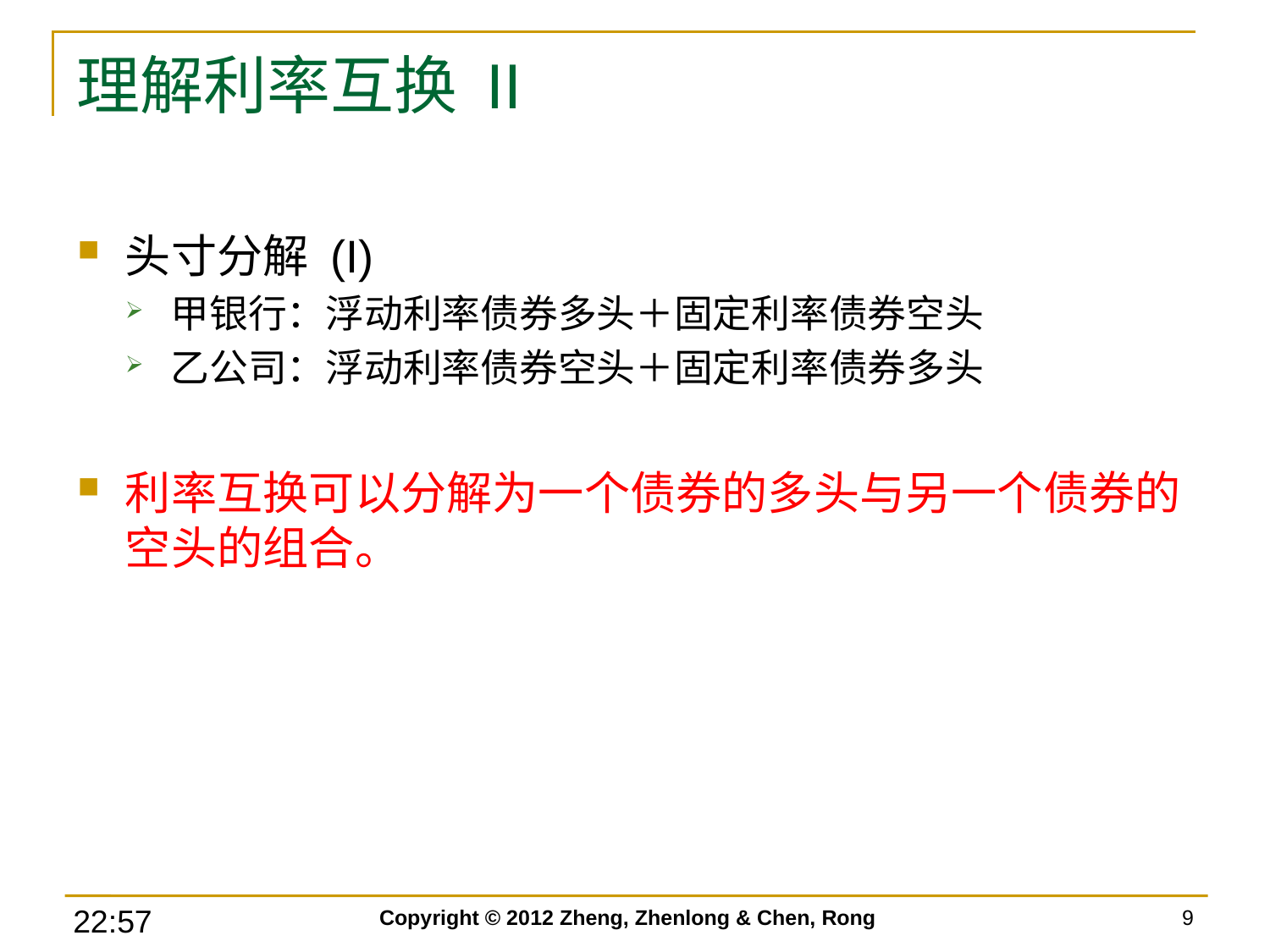

# 理解利率互换 II

头寸分解 (I)
甲银行：浮动利率债券多头＋固定利率债券空头
乙公司：浮动利率债券空头＋固定利率债券多头

利率互换可以分解为一个债券的多头与另一个债券的空头的组合。
Copyright © 2012 Zheng, Zhenlong & Chen, Rong
9